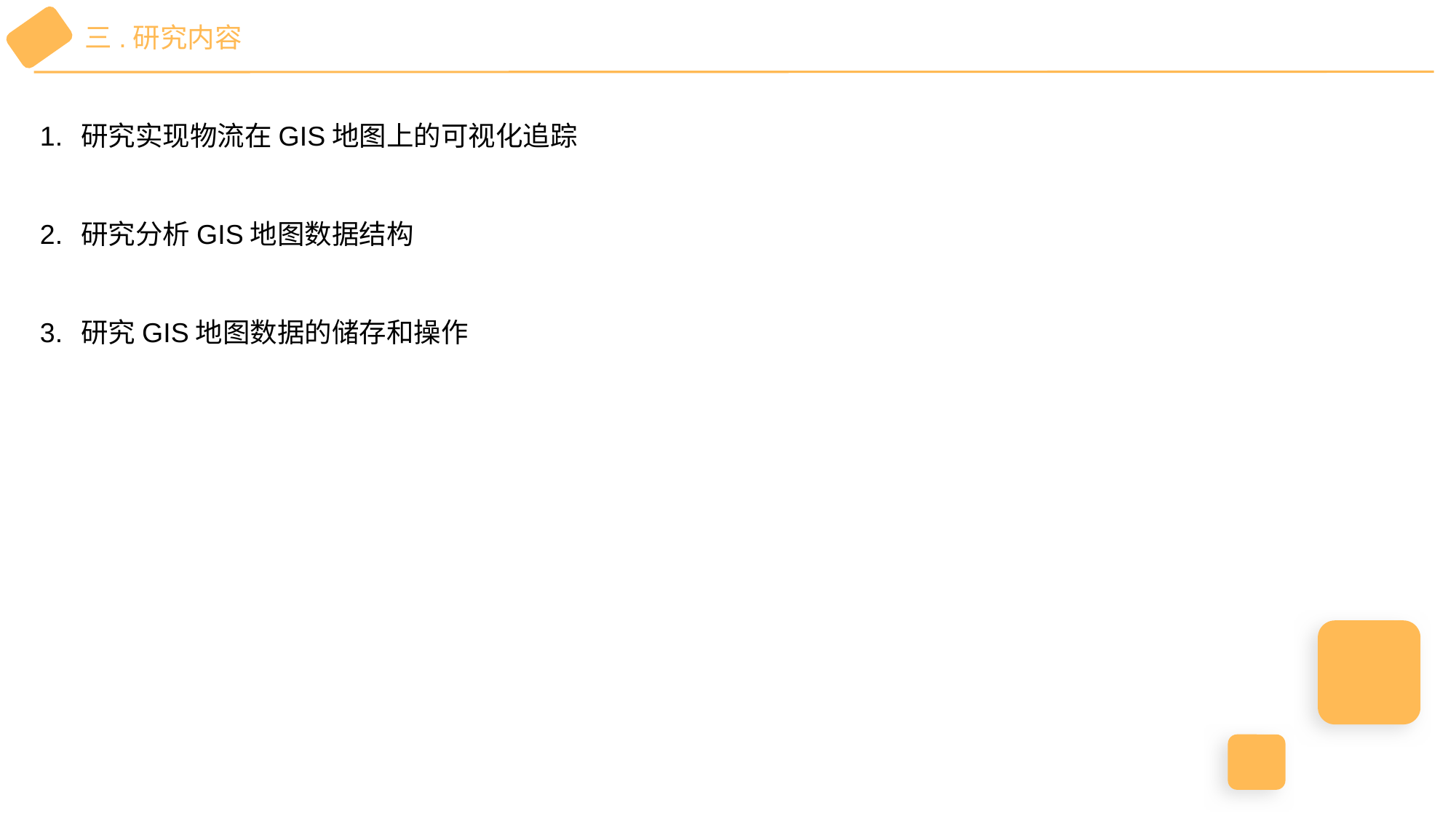

三.研究内容

研究实现物流在GIS地图上的可视化追踪

研究分析GIS地图数据结构

研究GIS地图数据的储存和操作